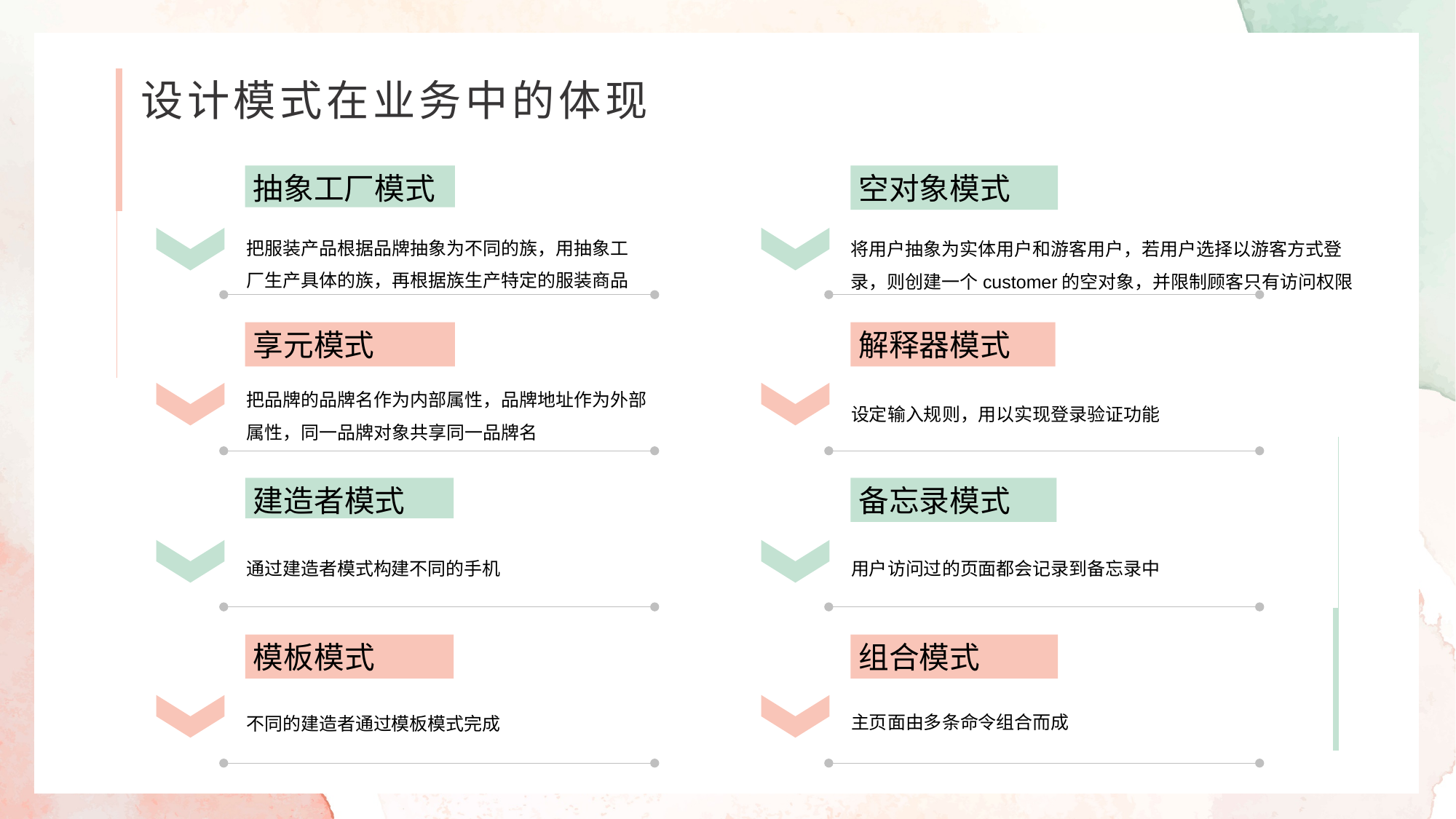

设计模式在业务中的体现

抽象工厂模式

把服装产品根据品牌抽象为不同的族，用抽象工厂生产具体的族，再根据族生产特定的服装商品
享元模式

把品牌的品牌名作为内部属性，品牌地址作为外部属性，同一品牌对象共享同一品牌名
建造者模式

通过建造者模式构建不同的手机
模板模式

不同的建造者通过模板模式完成
空对象模式

将用户抽象为实体用户和游客用户，若用户选择以游客方式登录，则创建一个customer的空对象，并限制顾客只有访问权限
解释器模式

设定输入规则，用以实现登录验证功能
备忘录模式

用户访问过的页面都会记录到备忘录中
组合模式

主页面由多条命令组合而成